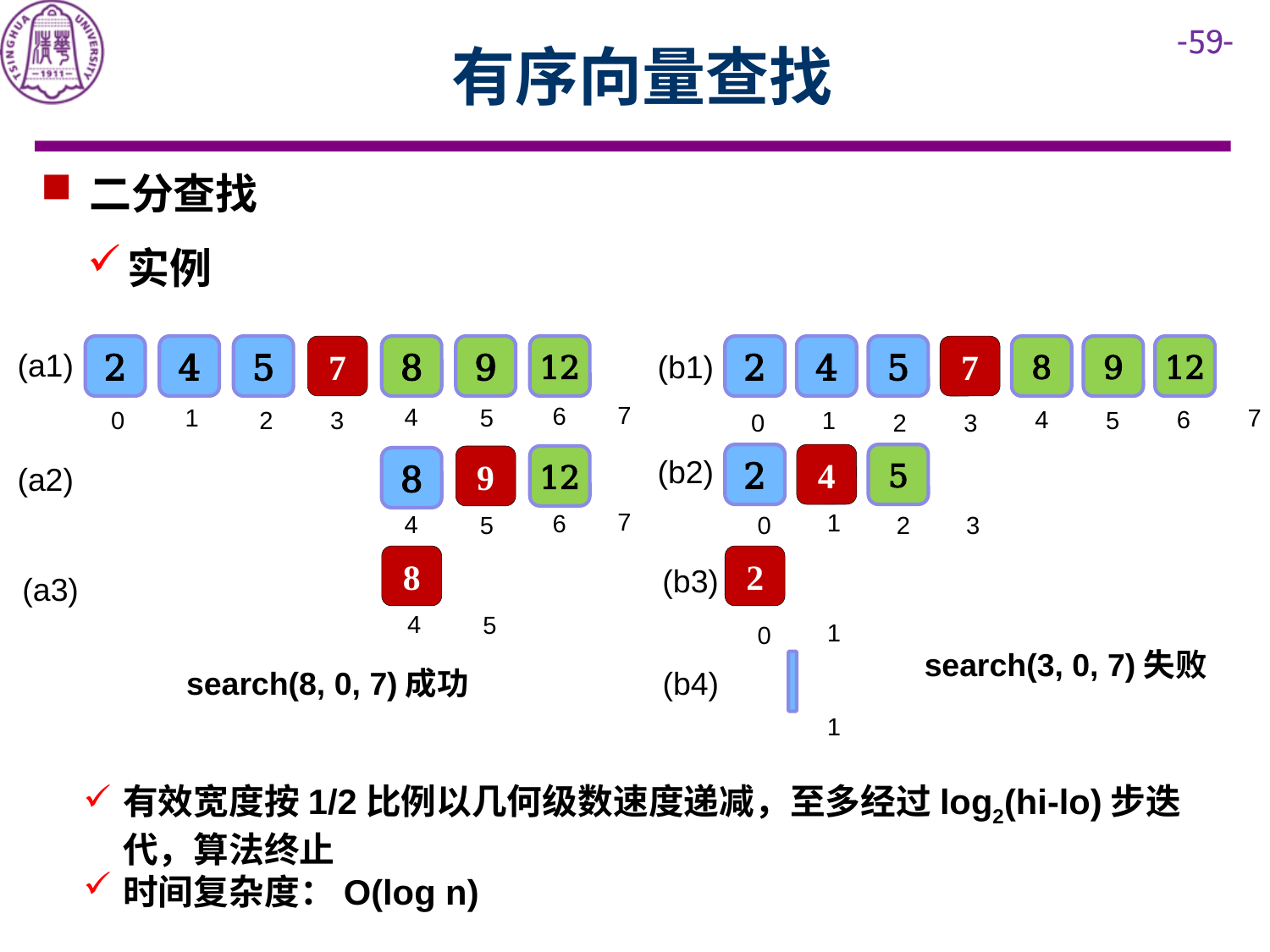

# 有序向量查找
二分查找
实例
2
4
5
7
8
9
12
5
2
4
7
8
9
12
(a1)
(b1)
7
6
4
1
5
7
6
4
2
3
0
1
5
2
3
0
2
4
5
9
12
(b2)
8
(a2)
7
1
6
4
2
3
5
0
8
2
(b3)
(a3)
4
5
1
0
search(3, 0, 7)失败

search(8, 0, 7)成功
(b4)
1
有效宽度按1/2比例以几何级数速度递减，至多经过log2(hi-lo)步迭代，算法终止
时间复杂度：O(log n)